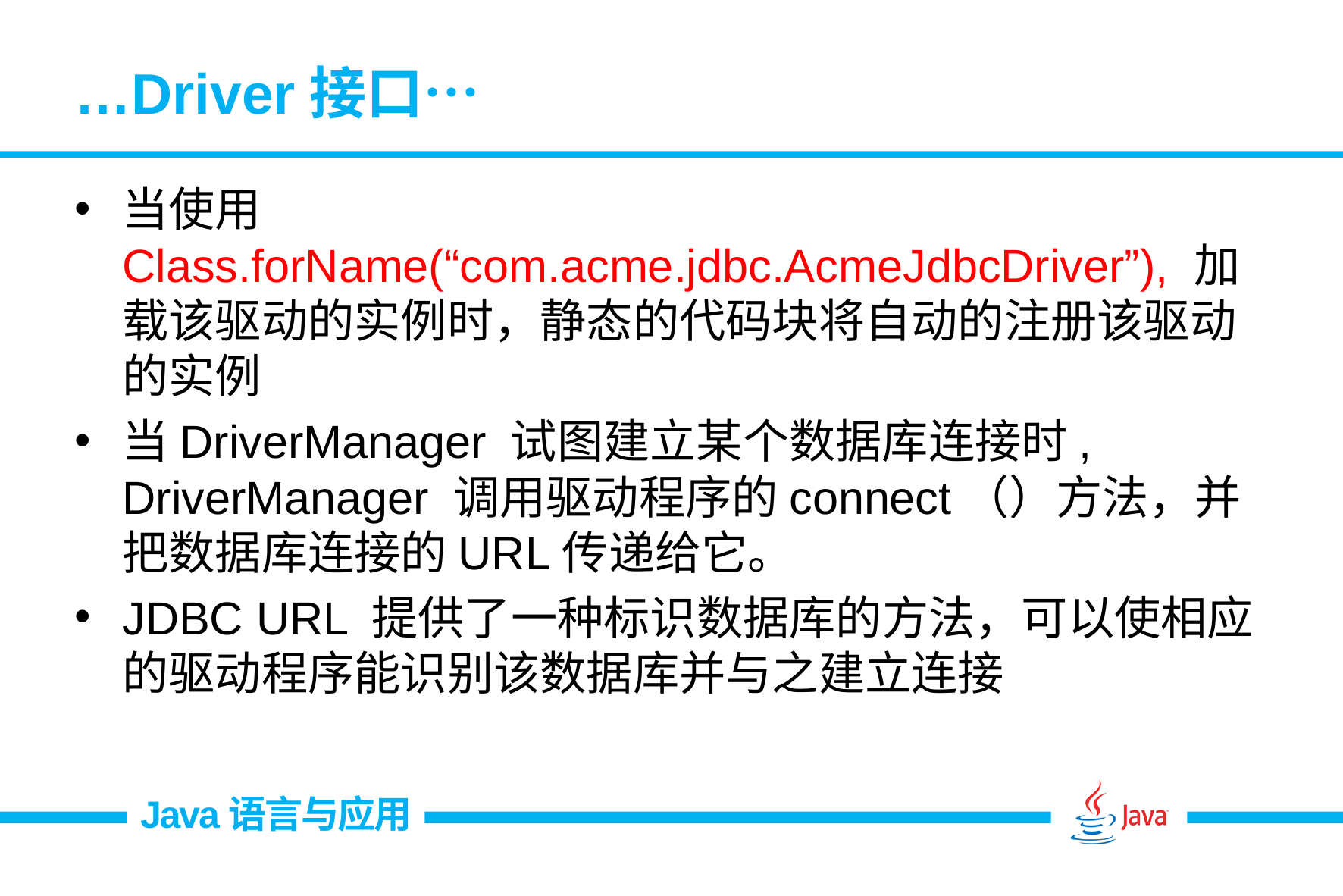

# …Driver接口…
当使用Class.forName(“com.acme.jdbc.AcmeJdbcDriver”), 加载该驱动的实例时，静态的代码块将自动的注册该驱动的实例
当DriverManager 试图建立某个数据库连接时, DriverManager 调用驱动程序的connect（）方法，并把数据库连接的URL传递给它。
JDBC URL 提供了一种标识数据库的方法，可以使相应的驱动程序能识别该数据库并与之建立连接